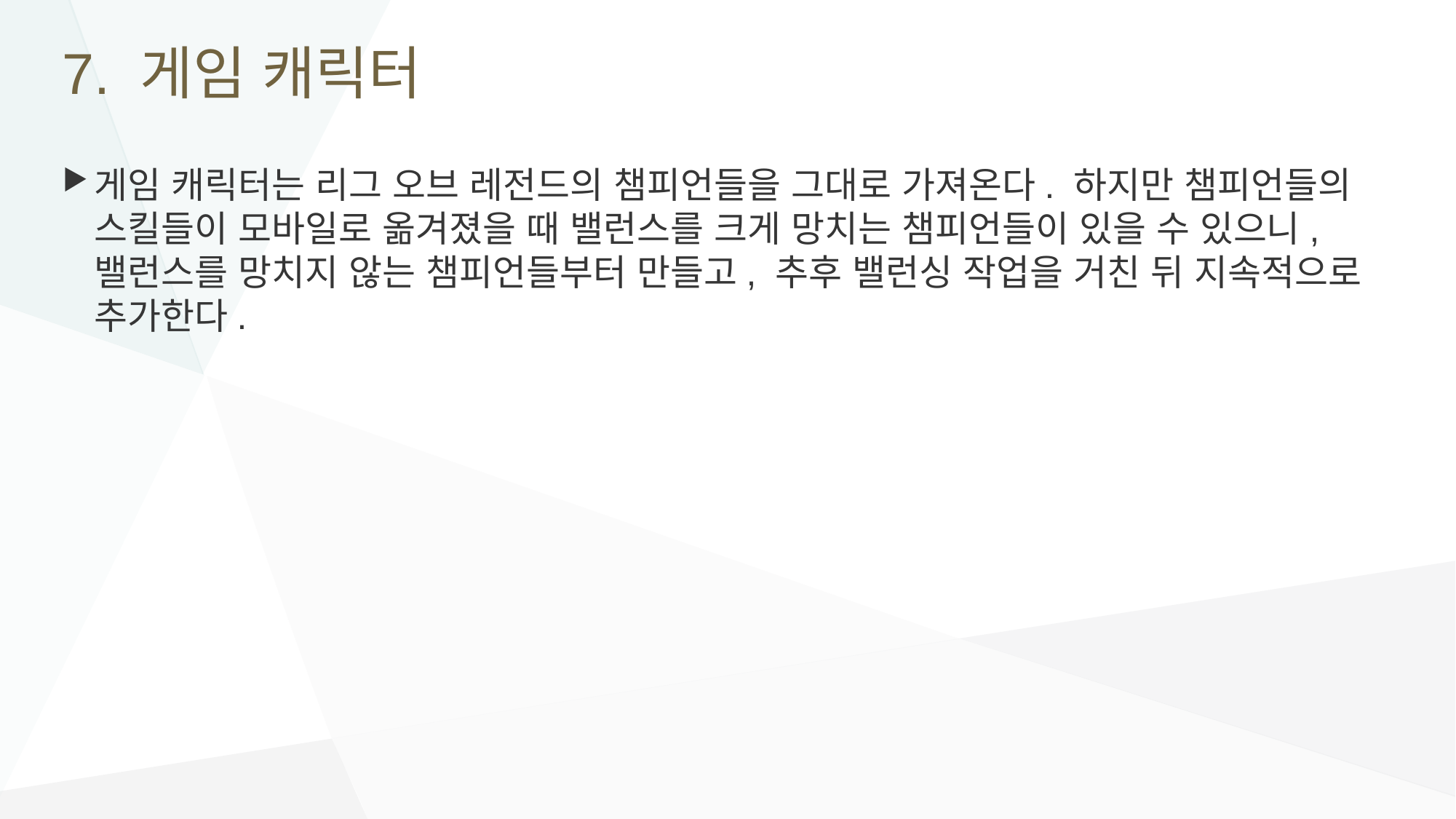

# 7. 게임 캐릭터
게임 캐릭터는 리그 오브 레전드의 챔피언들을 그대로 가져온다. 하지만 챔피언들의 스킬들이 모바일로 옮겨졌을 때 밸런스를 크게 망치는 챔피언들이 있을 수 있으니, 밸런스를 망치지 않는 챔피언들부터 만들고, 추후 밸런싱 작업을 거친 뒤 지속적으로 추가한다.